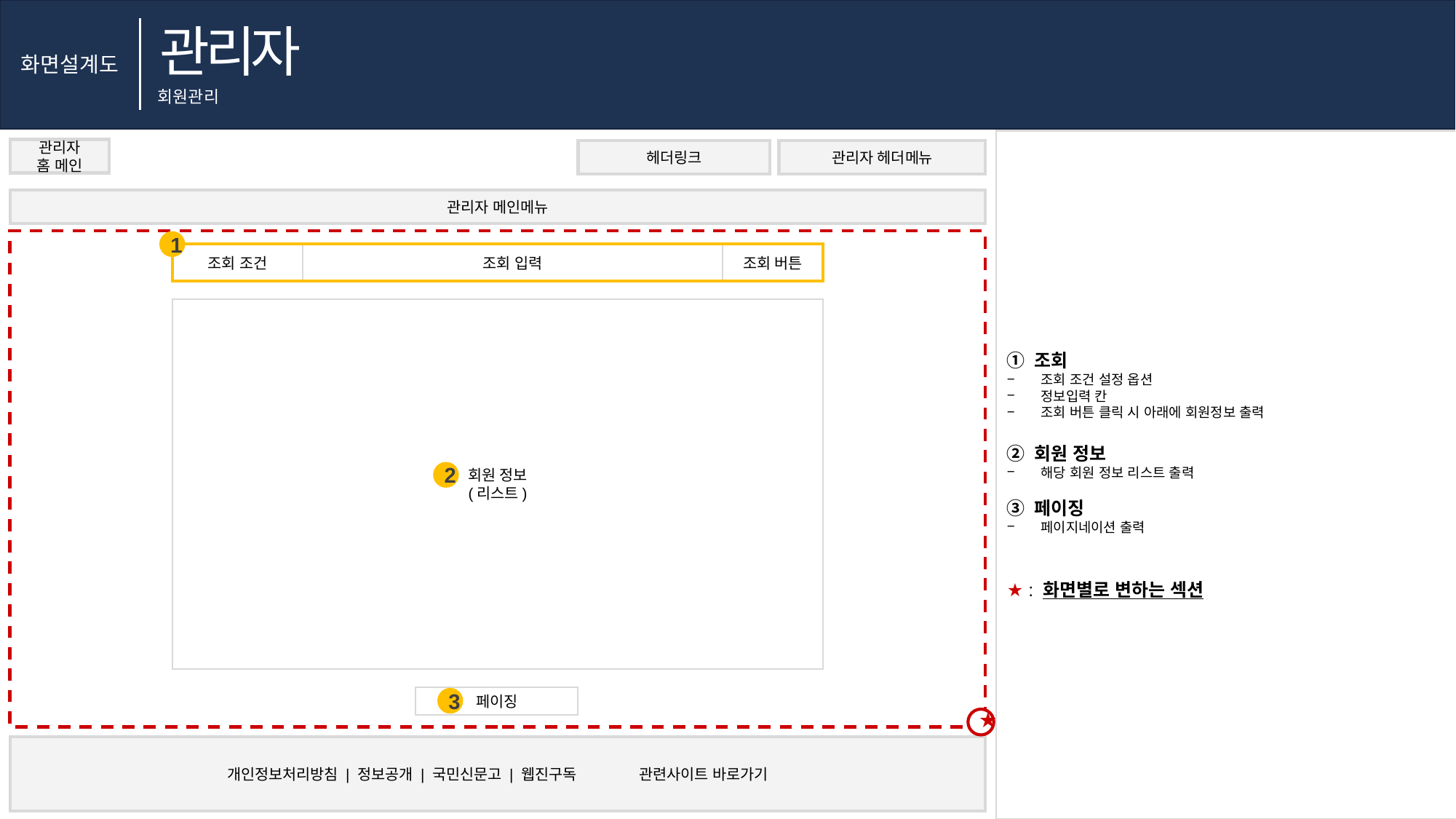

관리자
화면설계도
회원관리
① 조회
조회 조건 설정 옵션
정보입력 칸
조회 버튼 클릭 시 아래에 회원정보 출력

② 회원 정보
해당 회원 정보 리스트 출력

③ 페이징
페이지네이션 출력

★ : 화면별로 변하는 섹션
관리자
홈 메인
헤더링크
관리자 헤더메뉴
관리자 메인메뉴

1

조회 조건
조회 입력
조회 버튼
회원 정보
(리스트)
2
페이징
3
★

개인정보처리방침 | 정보공개 | 국민신문고 | 웹진구독               관련사이트 바로가기